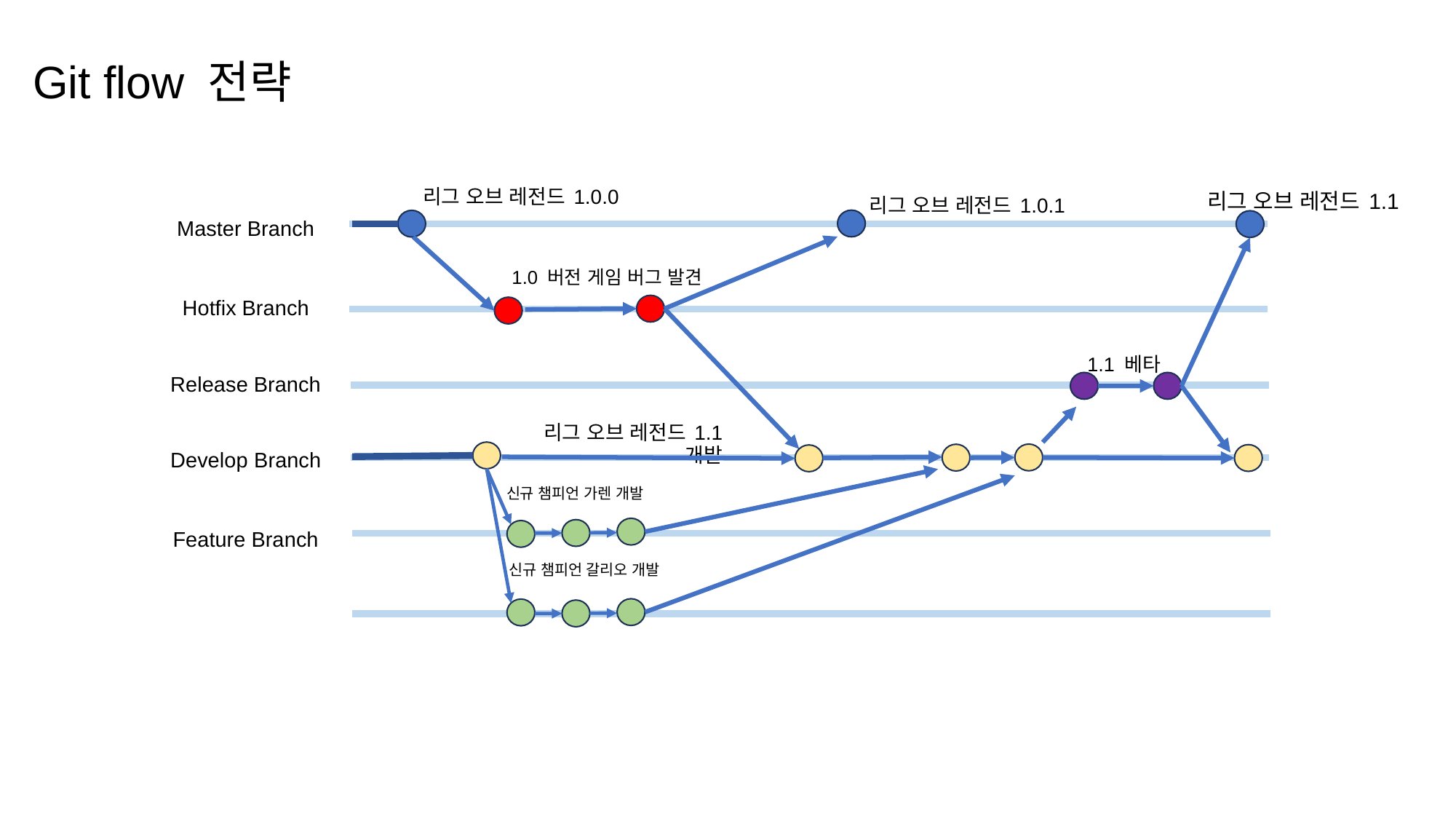

Git flow 전략
리그 오브 레전드 1.0.0
리그 오브 레전드 1.1
리그 오브 레전드 1.0.1

Master Branch
1.0 버전 게임 버그 발견
Hotfix Branch

1.1 베타
Release Branch

리그 오브 레전드 1.1 개발

Develop Branch

신규 챔피언 가렌 개발

Feature Branch
신규 챔피언 갈리오 개발